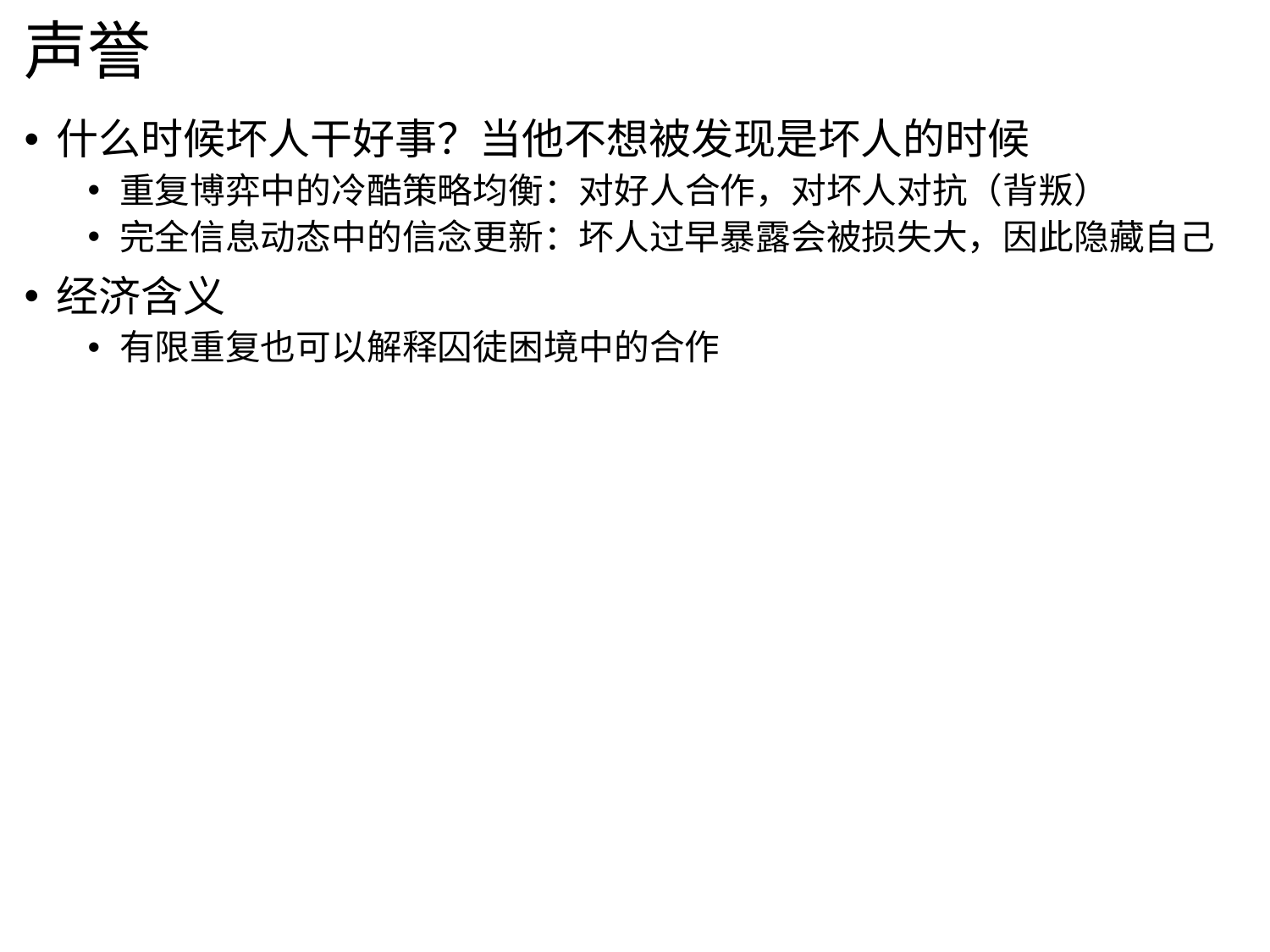

# 声誉
什么时候坏人干好事？当他不想被发现是坏人的时候
重复博弈中的冷酷策略均衡：对好人合作，对坏人对抗（背叛）
完全信息动态中的信念更新：坏人过早暴露会被损失大，因此隐藏自己
经济含义
有限重复也可以解释囚徒困境中的合作